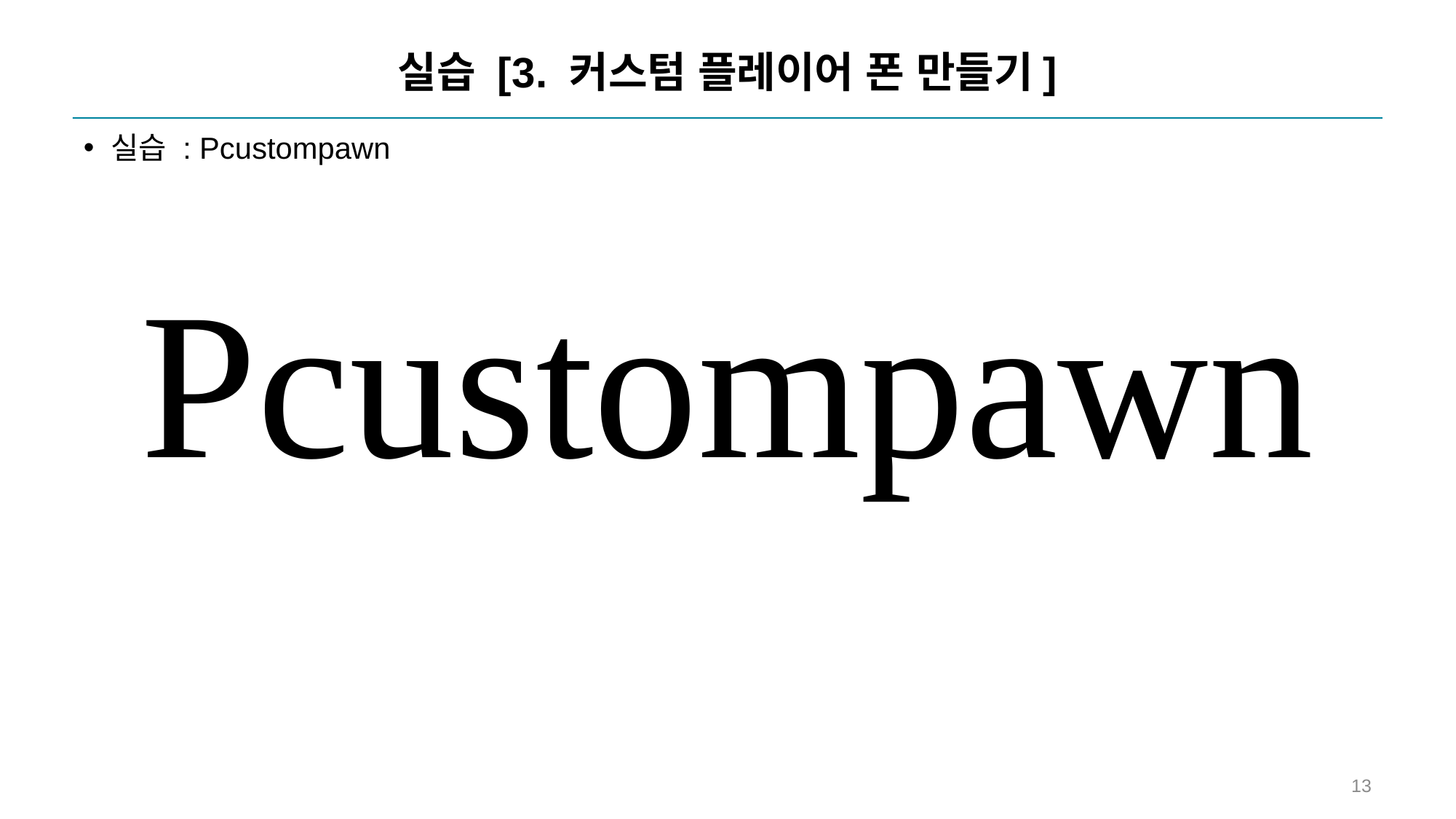

# 실습 [3. 커스텀 플레이어 폰 만들기]
실습 : Pcustompawn

Pcustompawn
13